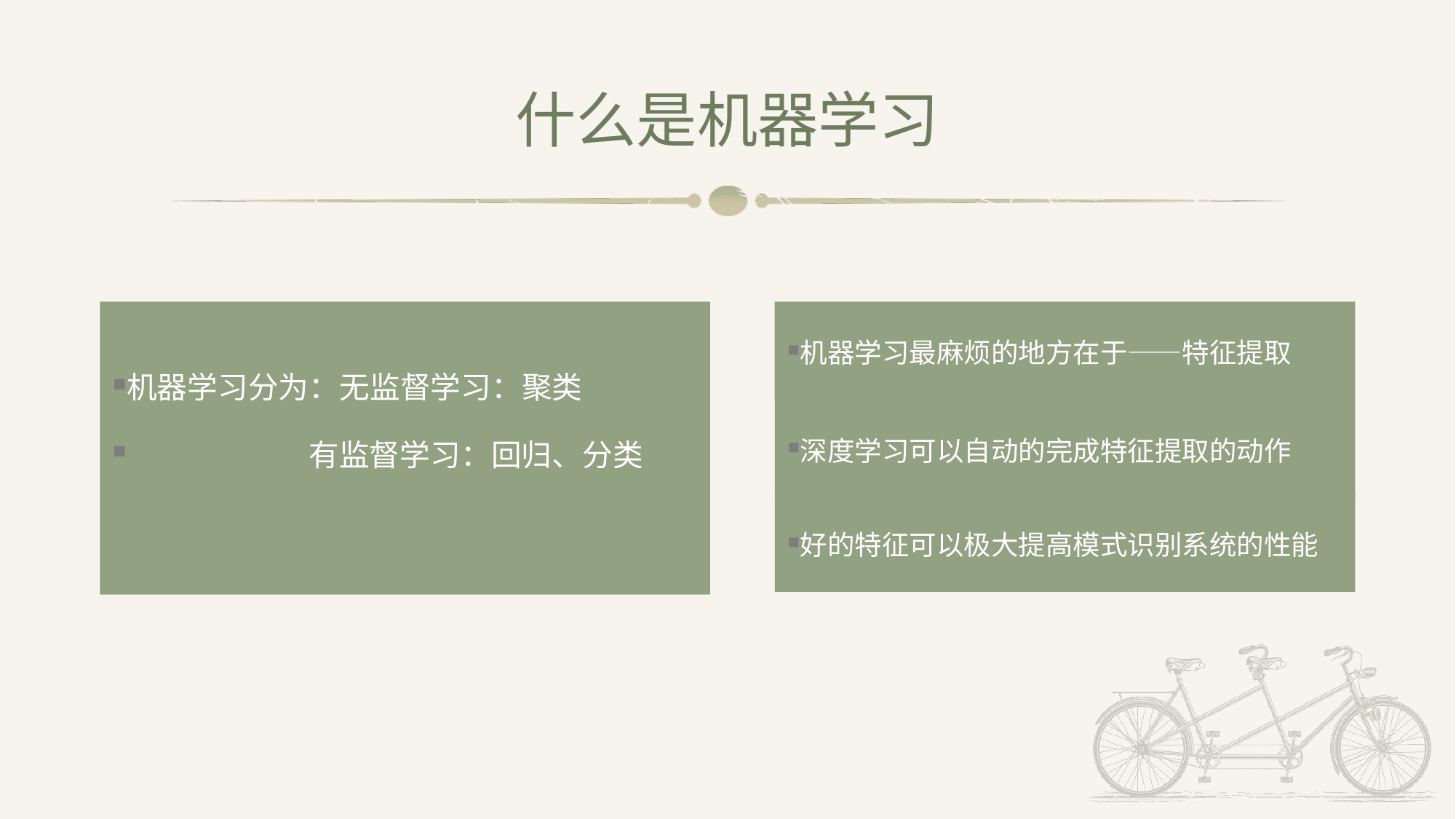

# 什么是机器学习
机器学习分为：无监督学习：聚类
                          有监督学习：回归、分类

机器学习最麻烦的地方在于——特征提取
深度学习可以自动的完成特征提取的动作
好的特征可以极大提高模式识别系统的性能